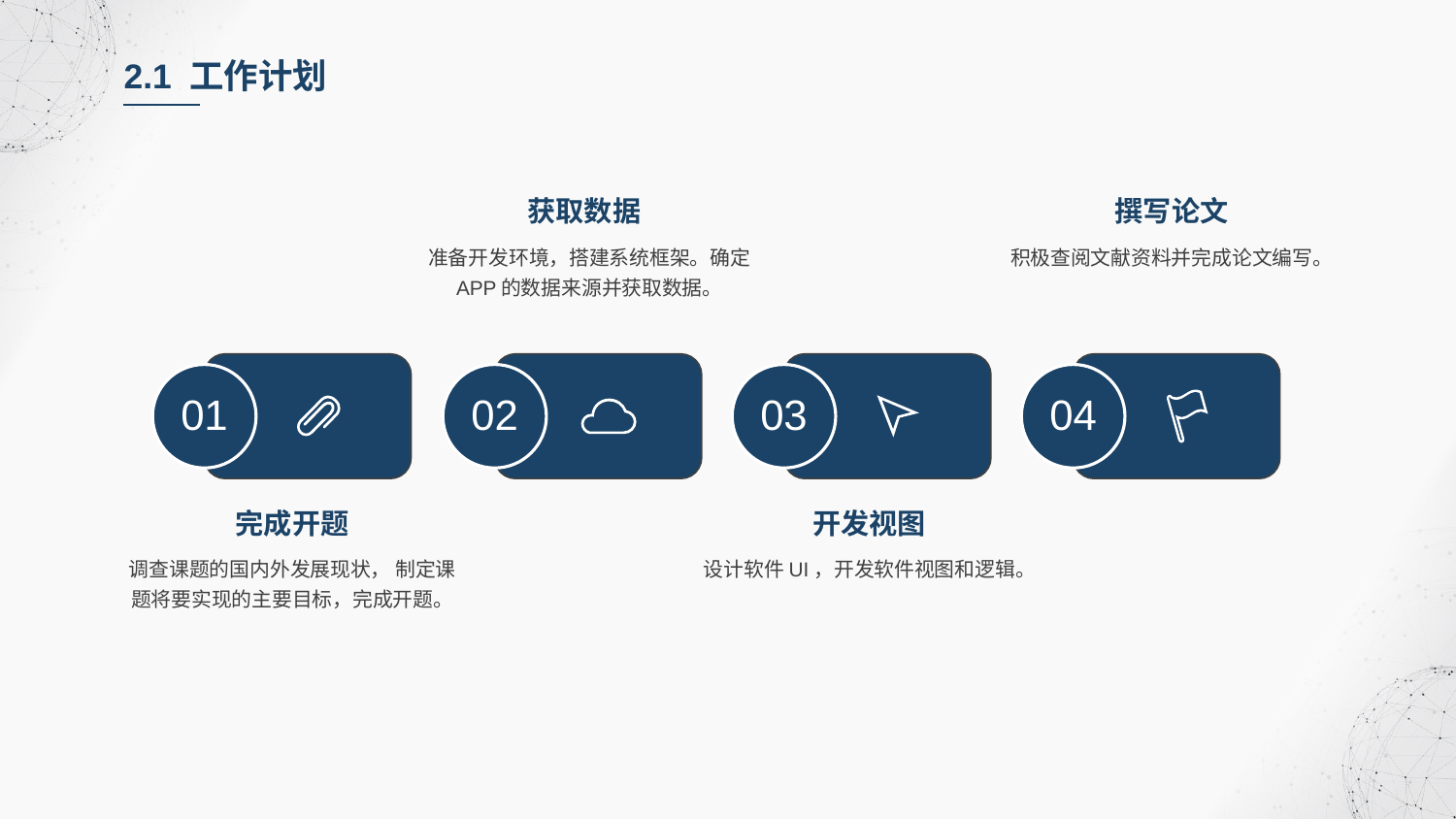

2.1 工作计划
撰写论文
获取数据
准备开发环境，搭建系统框架。确定APP的数据来源并获取数据。
积极查阅文献资料并完成论文编写。

01

02

03

04

开发视图
完成开题
调查课题的国内外发展现状， 制定课题将要实现的主要目标，完成开题。
设计软件UI，开发软件视图和逻辑。